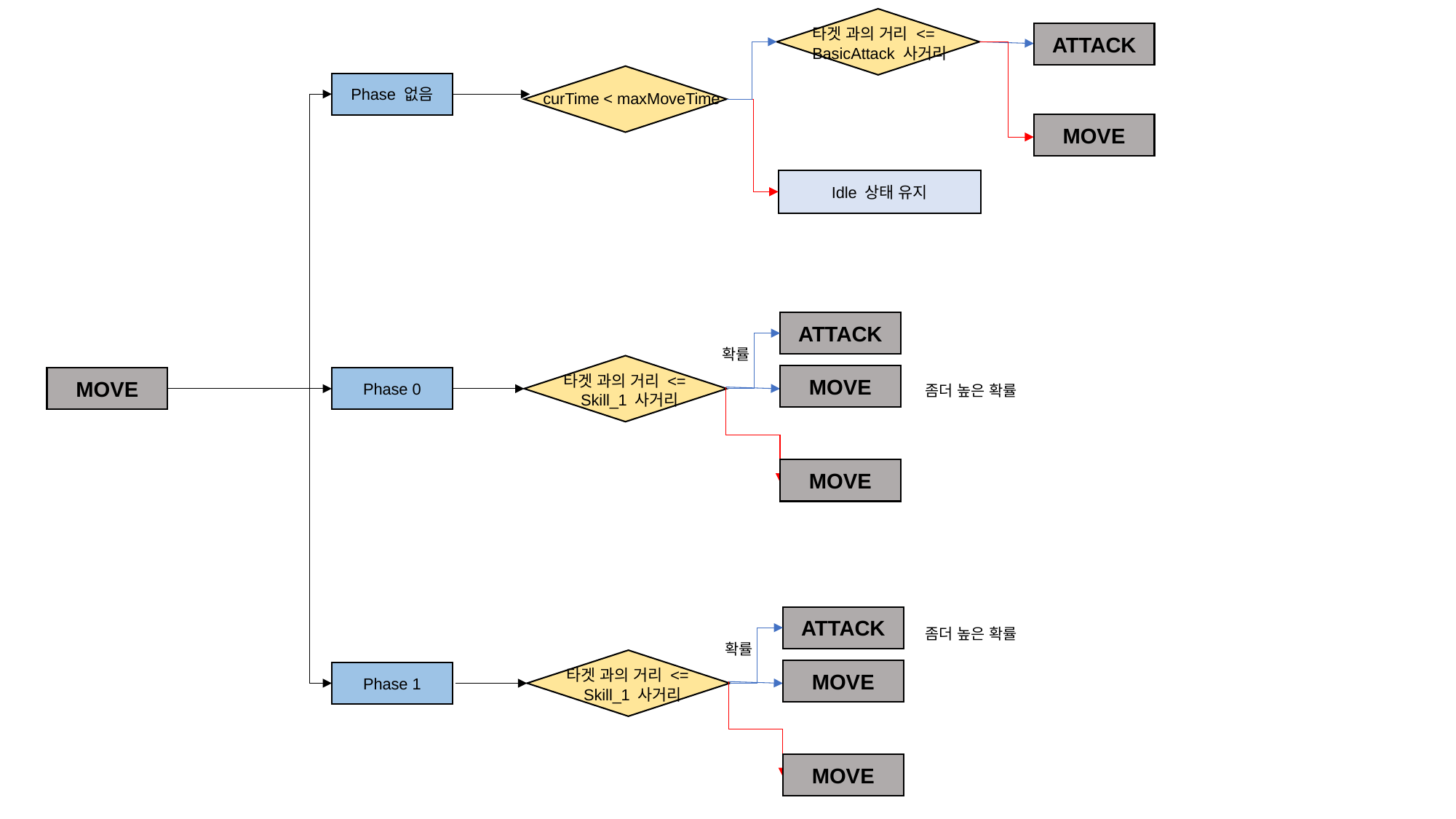

타겟 과의 거리 <=
BasicAttack 사거리
ATTACK

curTime < maxMoveTime

Phase 없음
MOVE
Idle 상태 유지
ATTACK
확률

타겟 과의 거리 <=
    Skill_1 사거리
MOVE
MOVE
Phase 0
좀더 높은 확률
MOVE
ATTACK
좀더 높은 확률
확률

타겟 과의 거리 <=
    Skill_1 사거리
MOVE
Phase 1
MOVE